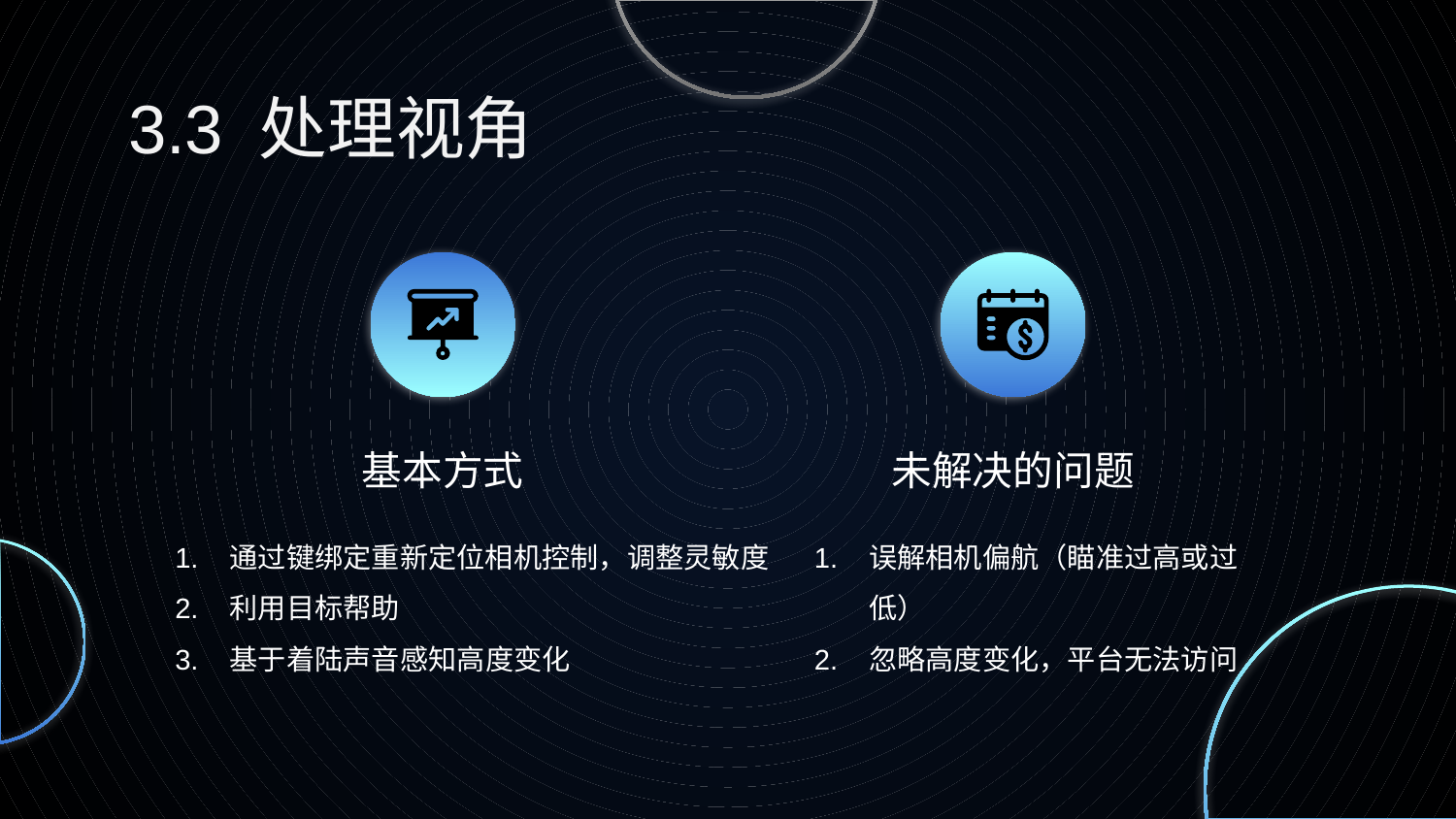

# 3.3 处理视角

基本方式
未解决的问题
通过键绑定重新定位相机控制，调整灵敏度
利用目标帮助
基于着陆声音感知高度变化
误解相机偏航（瞄准过高或过低）
忽略高度变化，平台无法访问